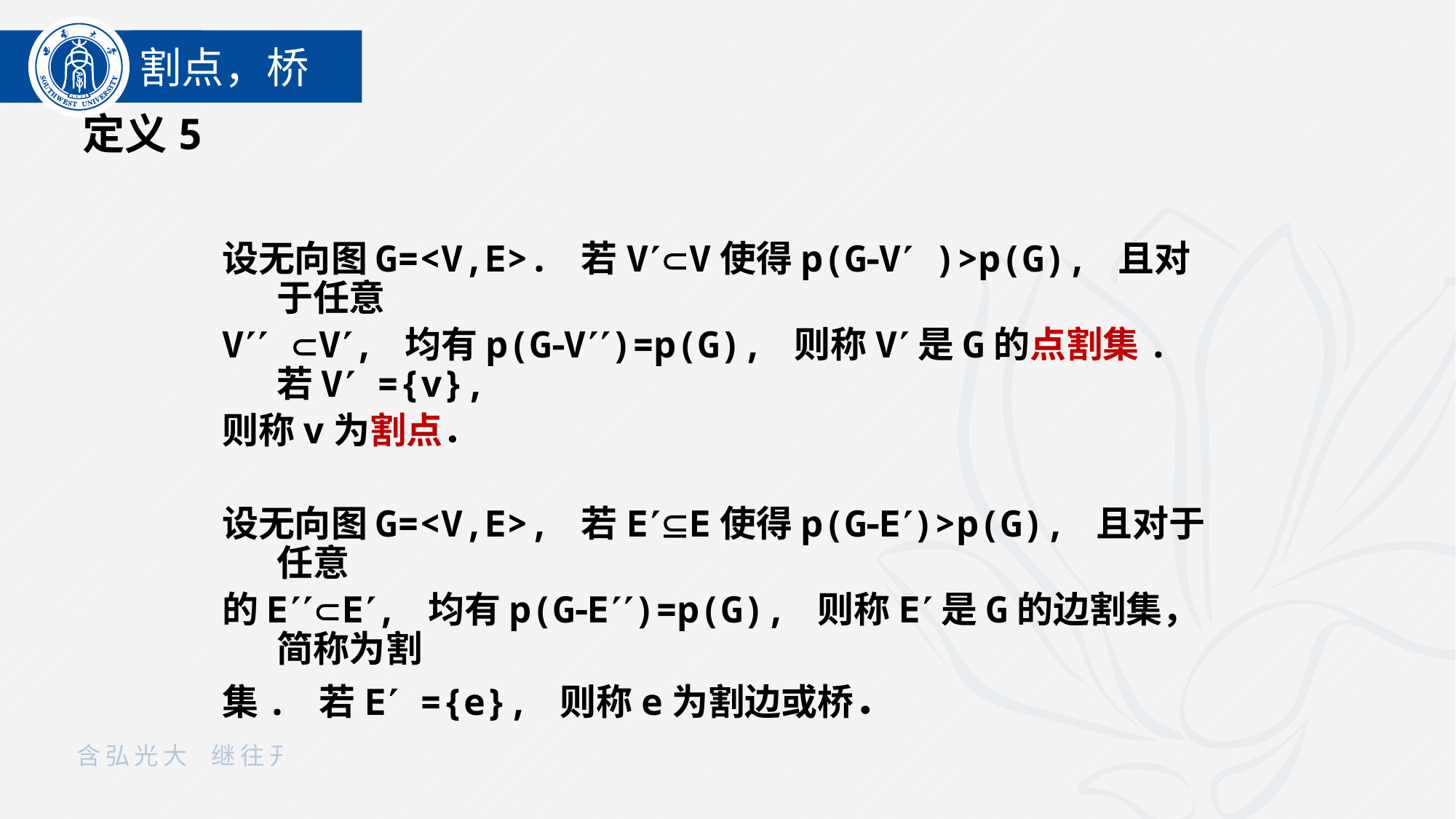

割点，桥
定义5
设无向图G=<V,E>. 若V′⊂V使得p(G−V′ )>p(G), 且对于任意
V′′ ⊂V′, 均有p(G−V′′)=p(G), 则称V′是G的点割集.若V′ ={v},
则称v为割点．

设无向图G=<V,E>, 若E′⊆E使得p(G−E′)>p(G), 且对于任意
的E′′⊂E′, 均有p(G−E′′)=p(G), 则称E′是G的边割集，简称为割
集. 若E′ ={e}, 则称e为割边或桥．